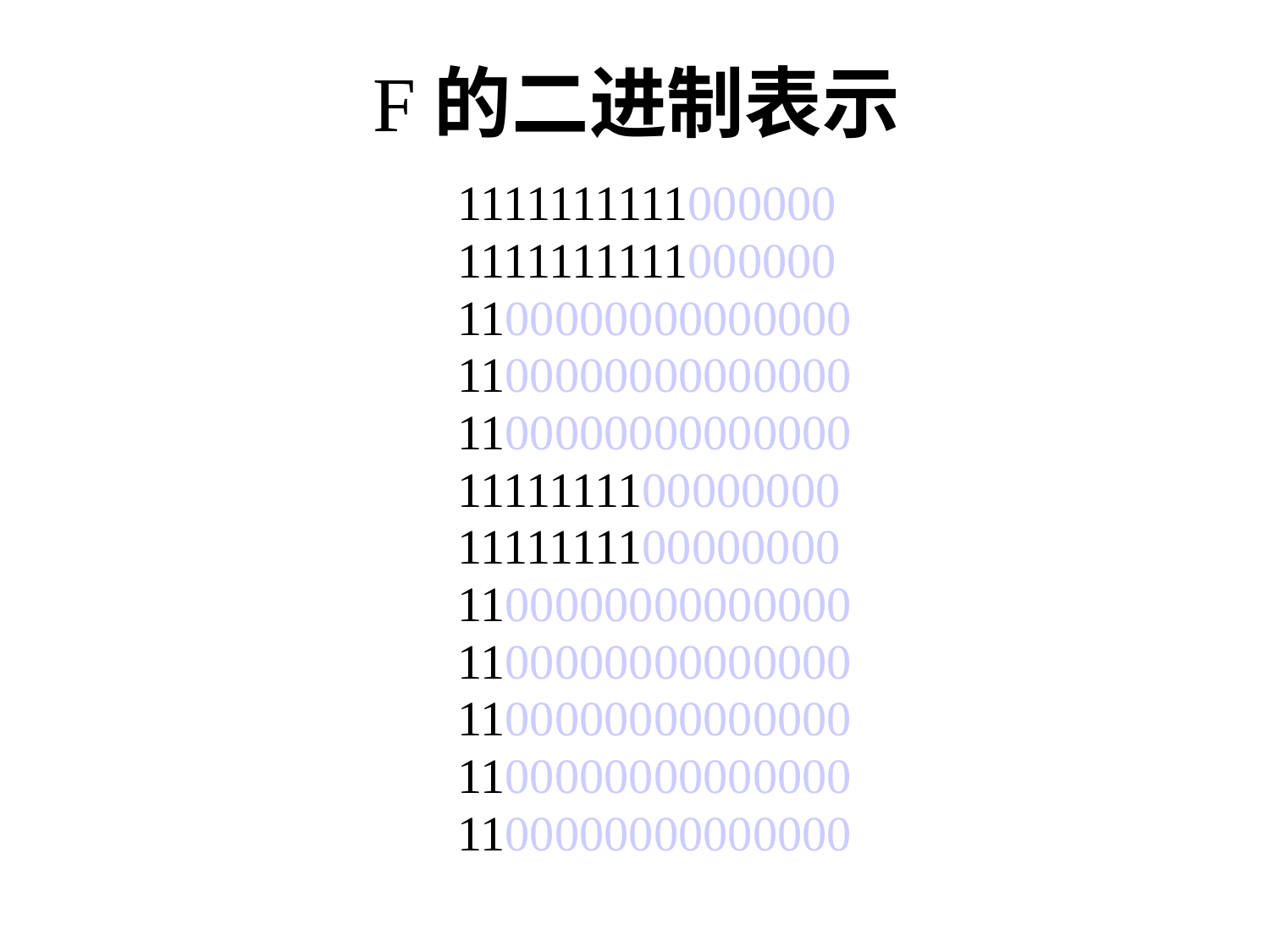

# F的二进制表示
1111111111000000
1111111111000000
1100000000000000
1100000000000000
1100000000000000
1111111100000000
1111111100000000
1100000000000000
1100000000000000
1100000000000000
1100000000000000
1100000000000000